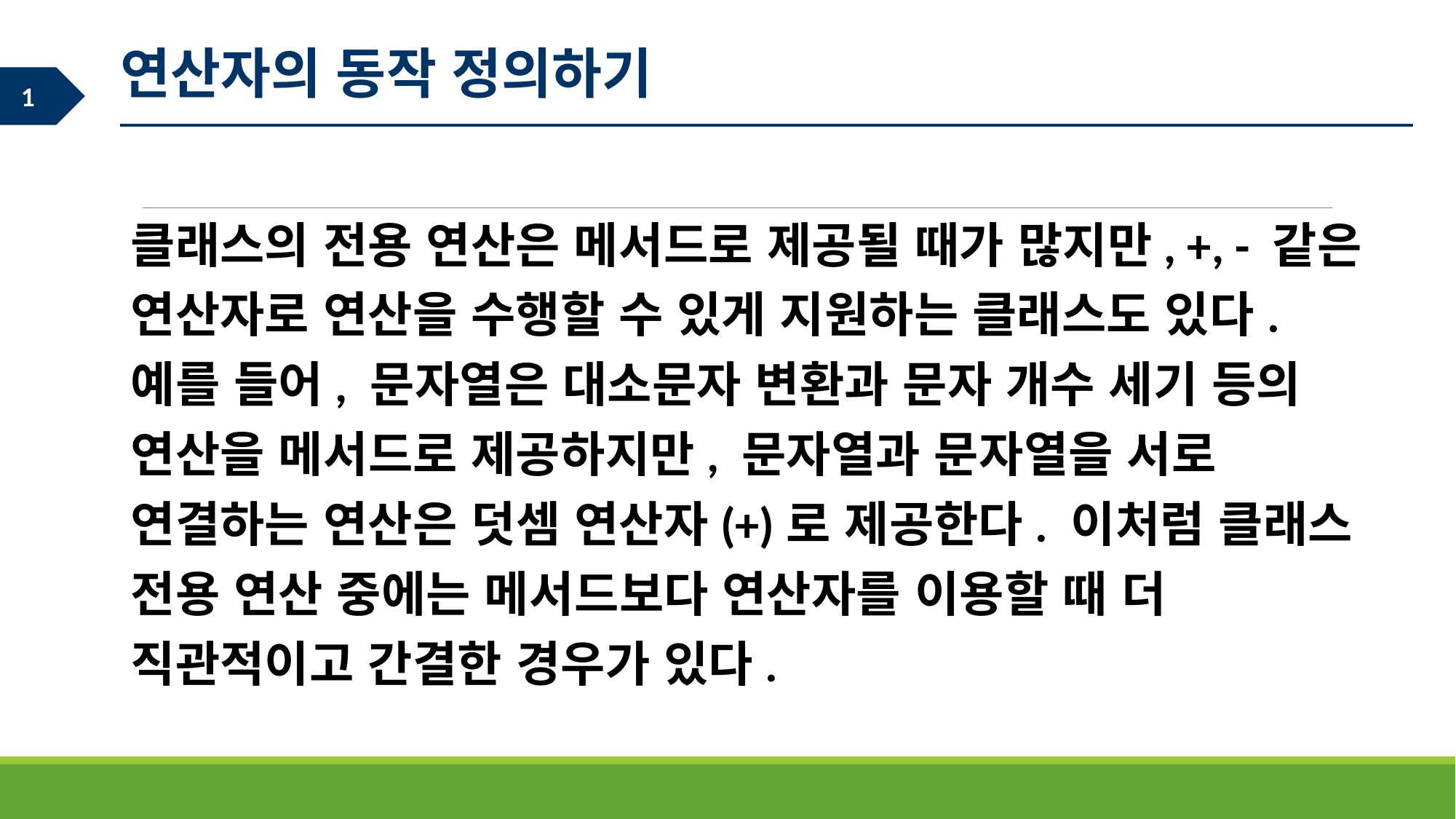

연산자의 동작 정의하기
클래스의 전용 연산은 메서드로 제공될 때가 많지만, +, - 같은 연산자로 연산을 수행할 수 있게 지원하는 클래스도 있다. 예를 들어, 문자열은 대소문자 변환과 문자 개수 세기 등의 연산을 메서드로 제공하지만, 문자열과 문자열을 서로 연결하는 연산은 덧셈 연산자(+)로 제공한다. 이처럼 클래스 전용 연산 중에는 메서드보다 연산자를 이용할 때 더 직관적이고 간결한 경우가 있다.